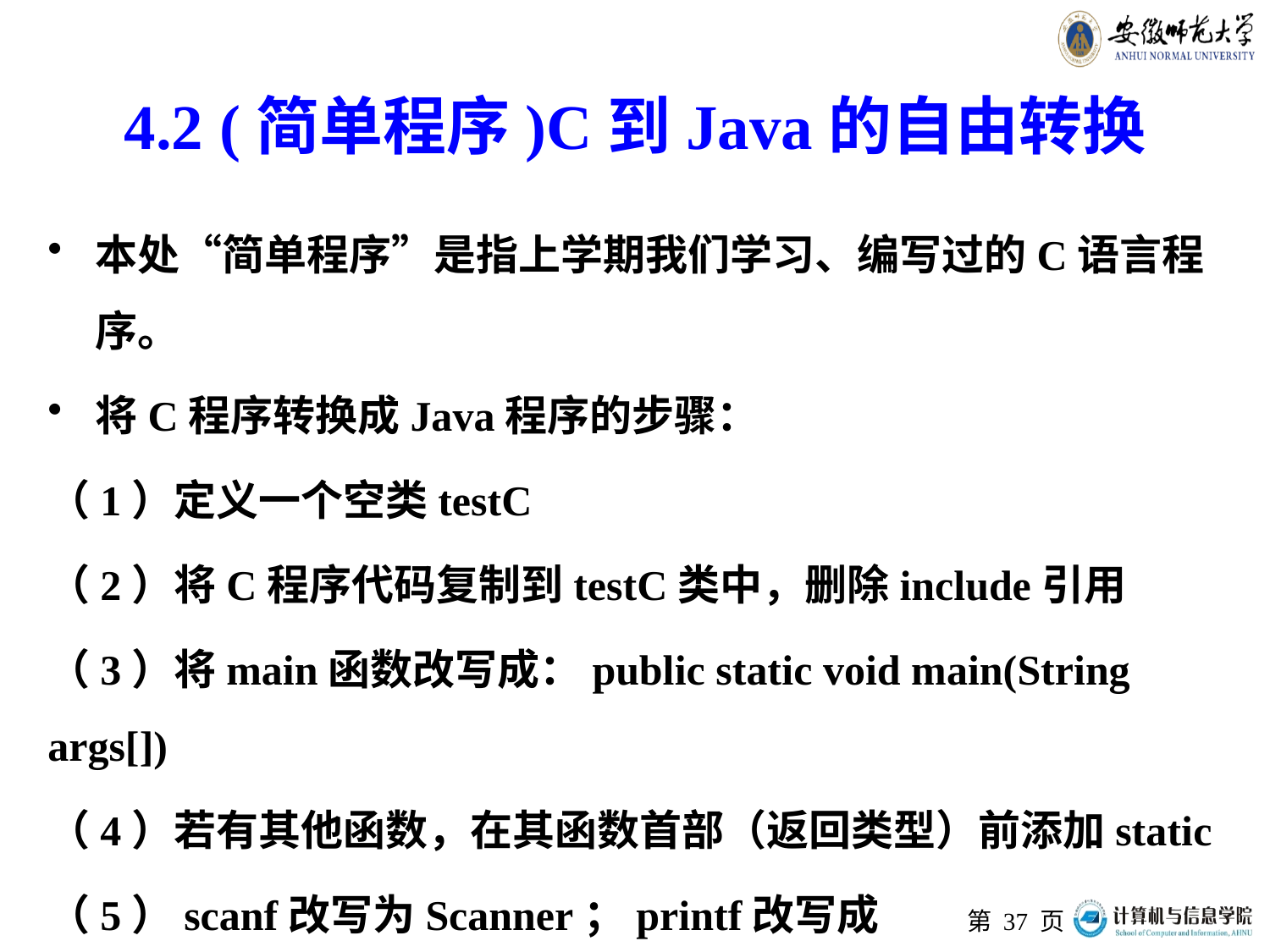

# 4.2 (简单程序)C到Java的自由转换
本处“简单程序”是指上学期我们学习、编写过的C语言程序。
将C程序转换成Java程序的步骤：
（1）定义一个空类testC
（2）将C程序代码复制到testC类中，删除include引用
（3）将main函数改写成：public static void main(String args[])
（4）若有其他函数，在其函数首部（返回类型）前添加static
（5）scanf改写为Scanner；printf改写成System.out.println
第 37 页